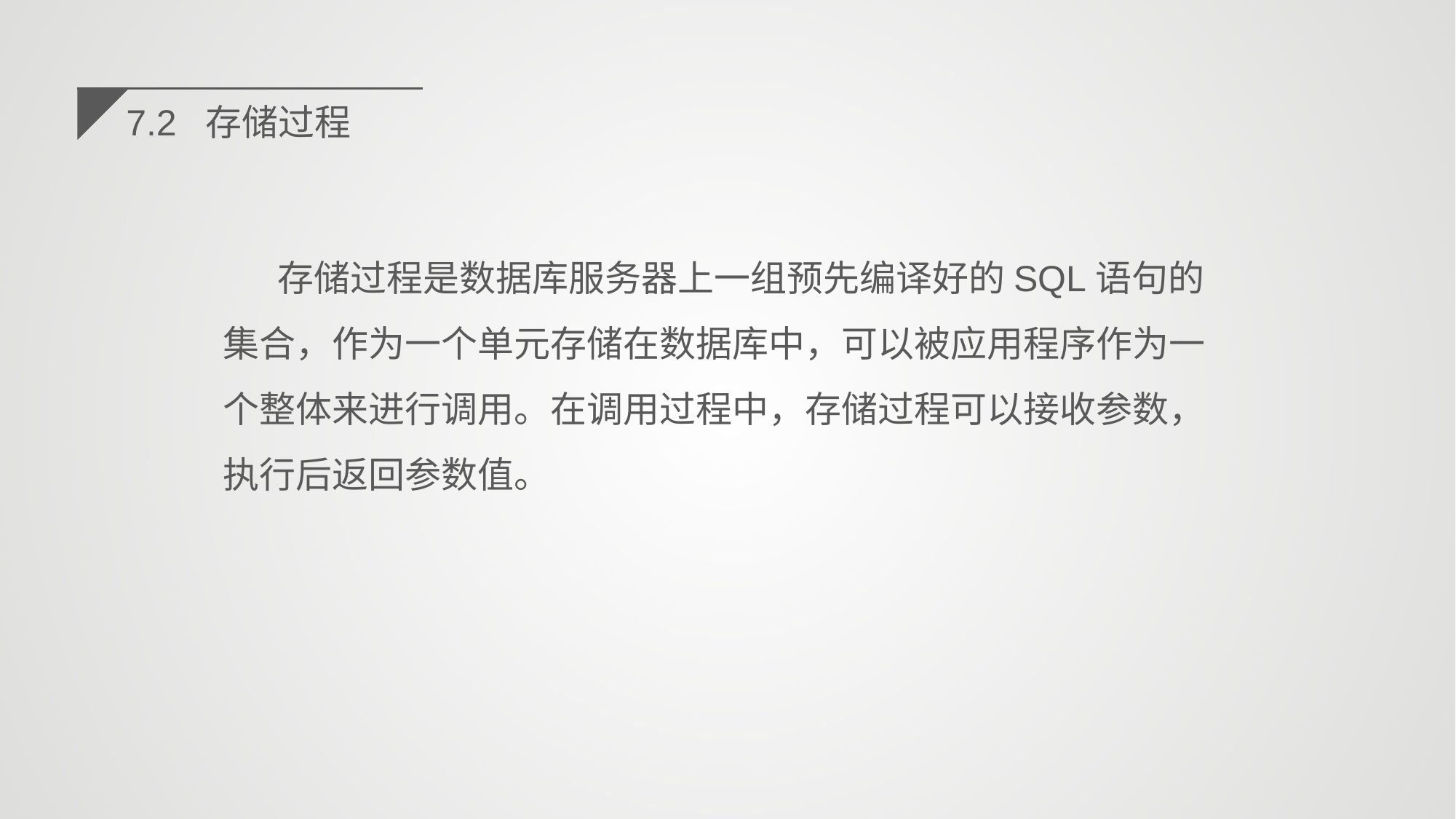

7.2  存储过程

存储过程是数据库服务器上一组预先编译好的SQL语句的集合，作为一个单元存储在数据库中，可以被应用程序作为一个整体来进行调用。在调用过程中，存储过程可以接收参数，执行后返回参数值。